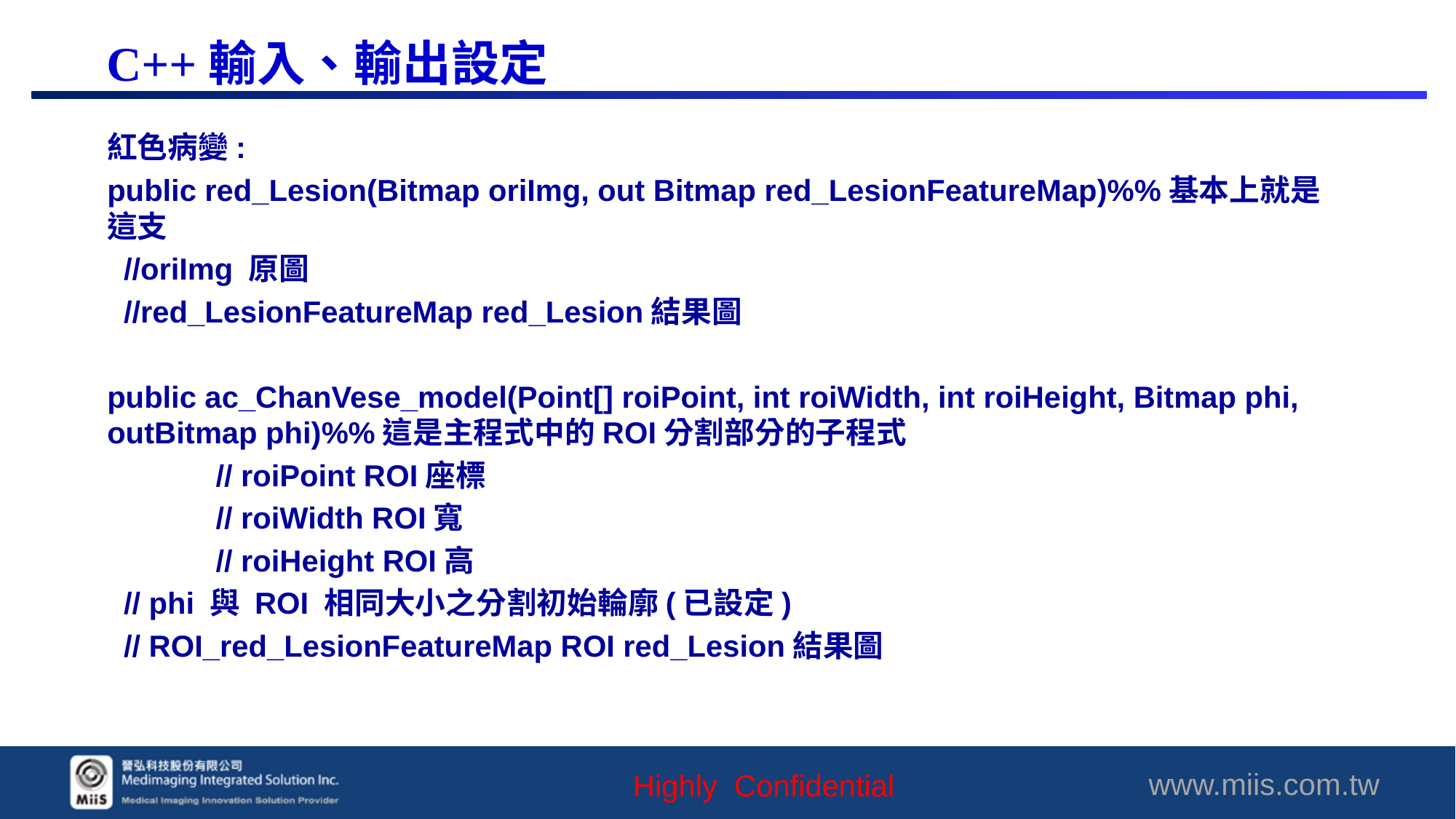

# C++輸入、輸出設定
紅色病變:
public red_Lesion(Bitmap oriImg, out Bitmap red_LesionFeatureMap)%%基本上就是這支
  //oriImg 原圖
  //red_LesionFeatureMap red_Lesion結果圖

public ac_ChanVese_model(Point[] roiPoint, int roiWidth, int roiHeight, Bitmap phi, outBitmap phi)%%這是主程式中的ROI分割部分的子程式
             // roiPoint ROI座標
             // roiWidth ROI寬
             // roiHeight ROI高
  // phi 與 ROI 相同大小之分割初始輪廓(已設定)
  // ROI_red_LesionFeatureMap ROI red_Lesion結果圖